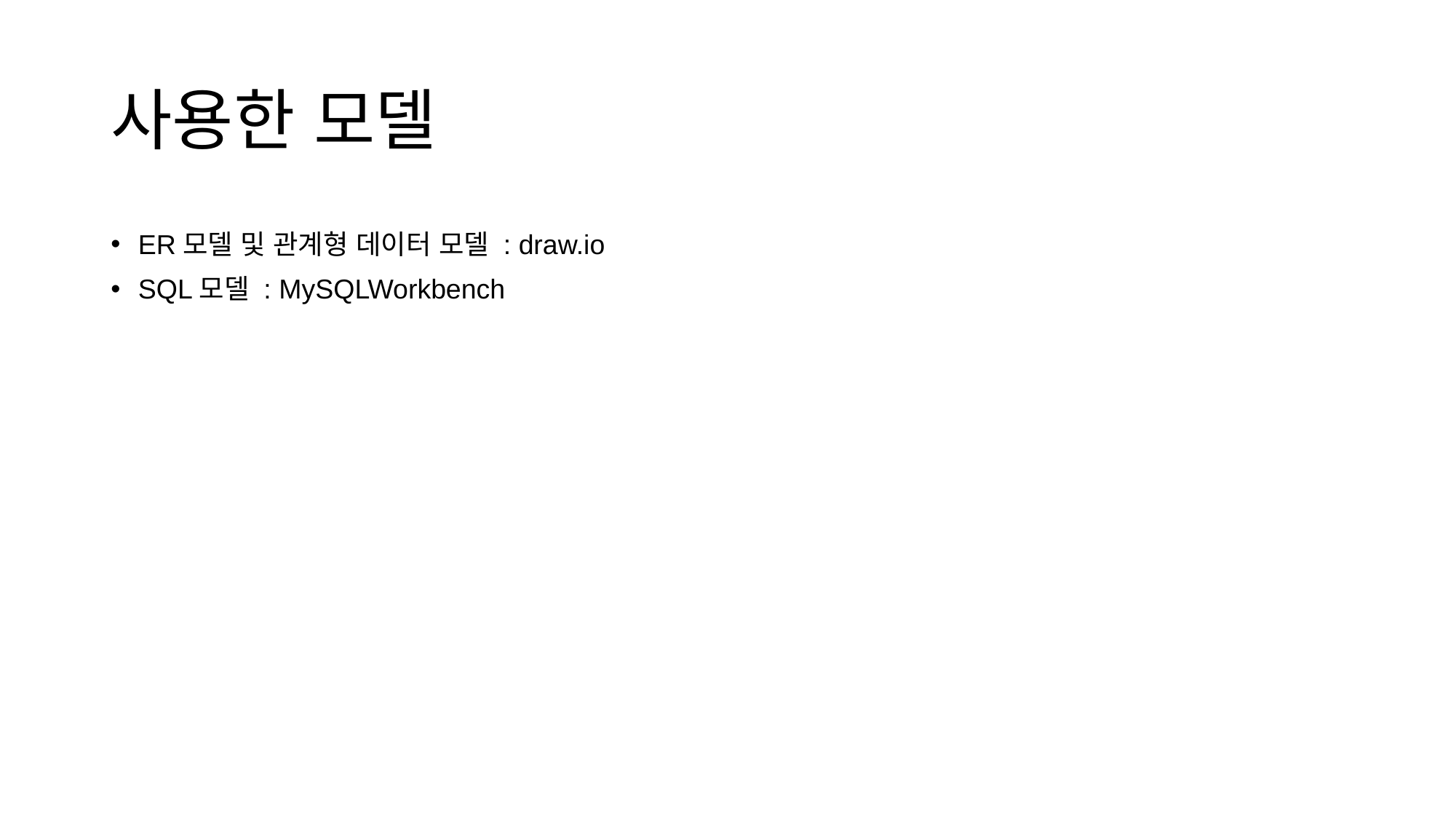

# 사용한 모델
ER모델 및 관계형 데이터 모델 : draw.io
SQL모델 : MySQLWorkbench